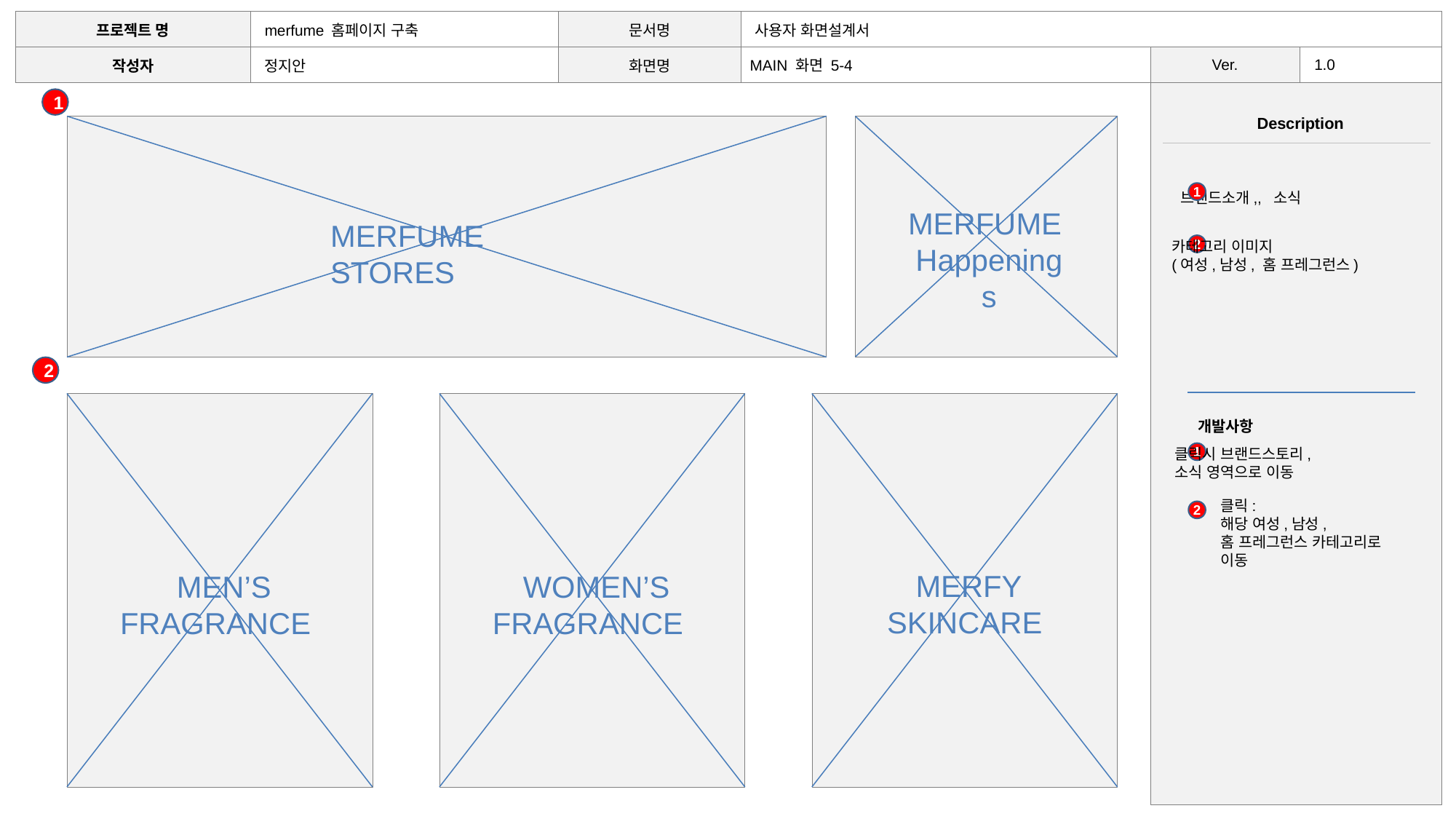

MAIN 화면 5-4
1

MERFUME STORES

MERFUME
Happenings
1
브랜드소개,,  소식
카테고리 이미지
(여성,남성, 홈 프레그런스)
2
2

개발사항
클릭시 브랜드스토리,
소식 영역으로 이동
1
클릭:
해당 여성,남성,
홈 프레그런스 카테고리로
이동
2
 MERFY
SKINCARE
 MEN’S FRAGRANCE
 WOMEN’S FRAGRANCE